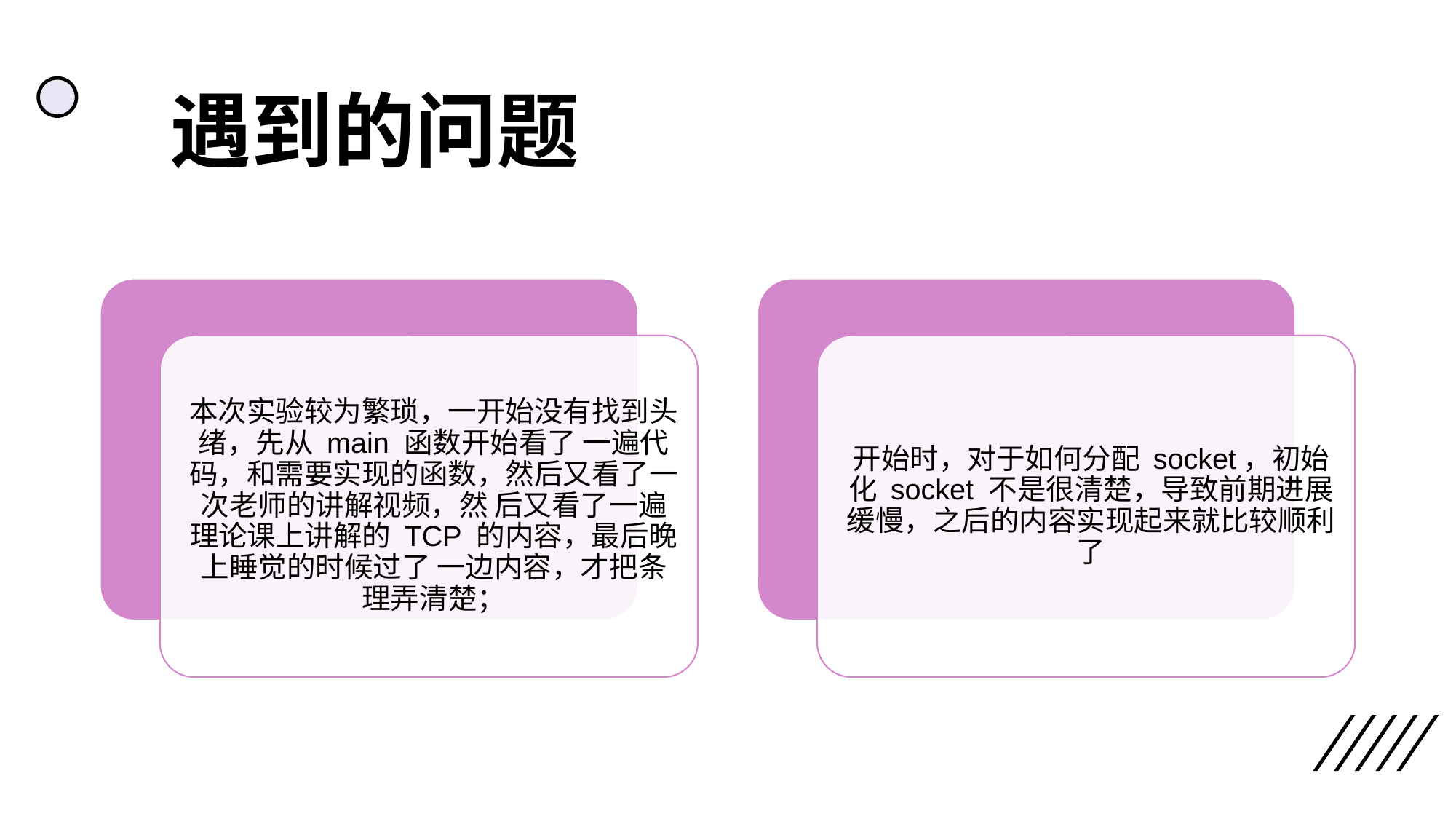

# 遇到的问题
本次实验较为繁琐，一开始没有找到头绪，先从 main 函数开始看了 一遍代码，和需要实现的函数，然后又看了一次老师的讲解视频，然 后又看了一遍理论课上讲解的 TCP 的内容，最后晚上睡觉的时候过了 一边内容，才把条理弄清楚；
开始时，对于如何分配 socket，初始化 socket 不是很清楚，导致前期进展缓慢，之后的内容实现起来就比较顺利了